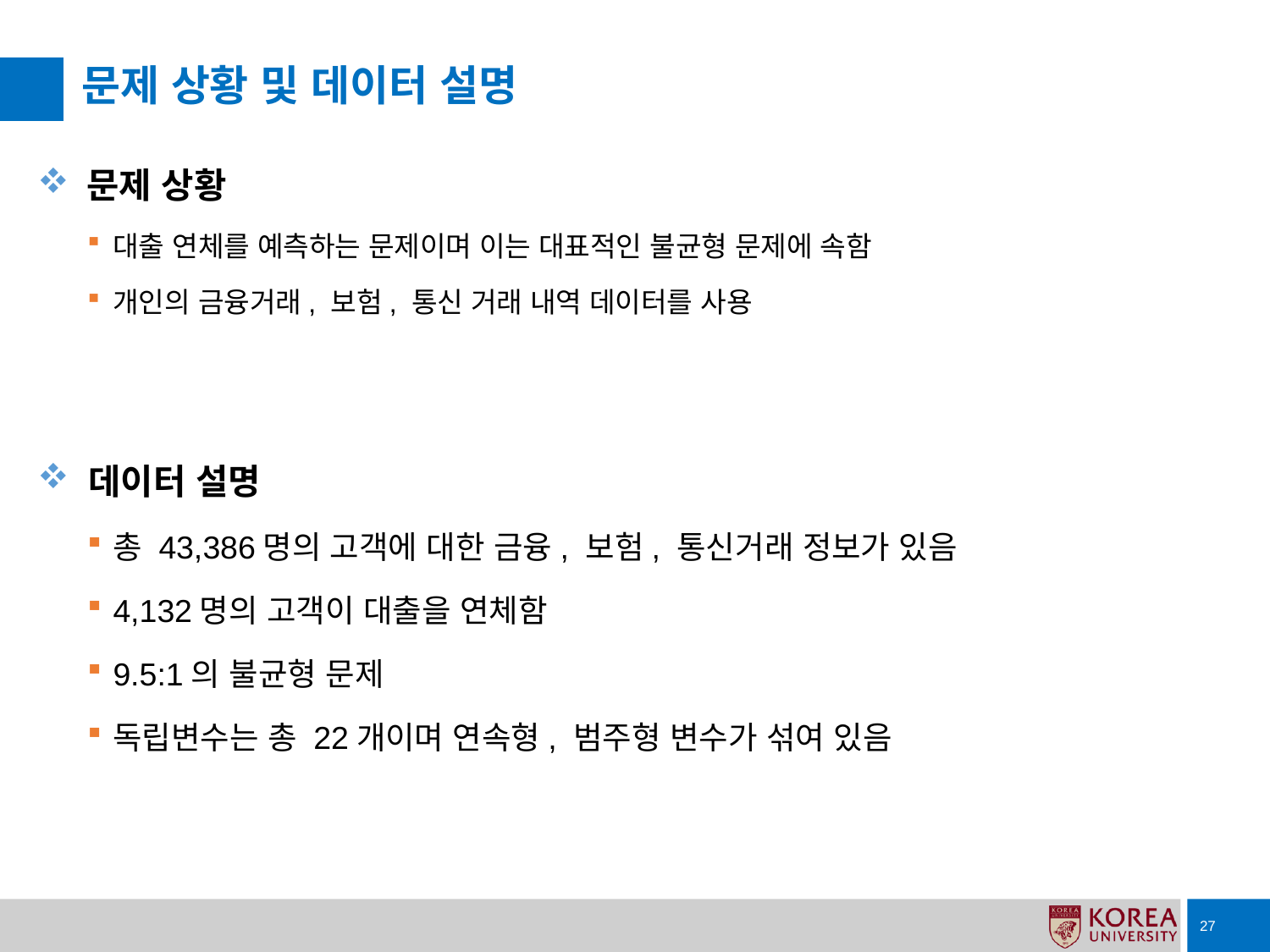

# 문제 상황 및 데이터 설명

 문제 상황
대출 연체를 예측하는 문제이며 이는 대표적인 불균형 문제에 속함
개인의 금융거래, 보험, 통신 거래 내역 데이터를 사용

 데이터 설명
총 43,386명의 고객에 대한 금융, 보험, 통신거래 정보가 있음
4,132명의 고객이 대출을 연체함
9.5:1의 불균형 문제
독립변수는 총 22개이며 연속형, 범주형 변수가 섞여 있음